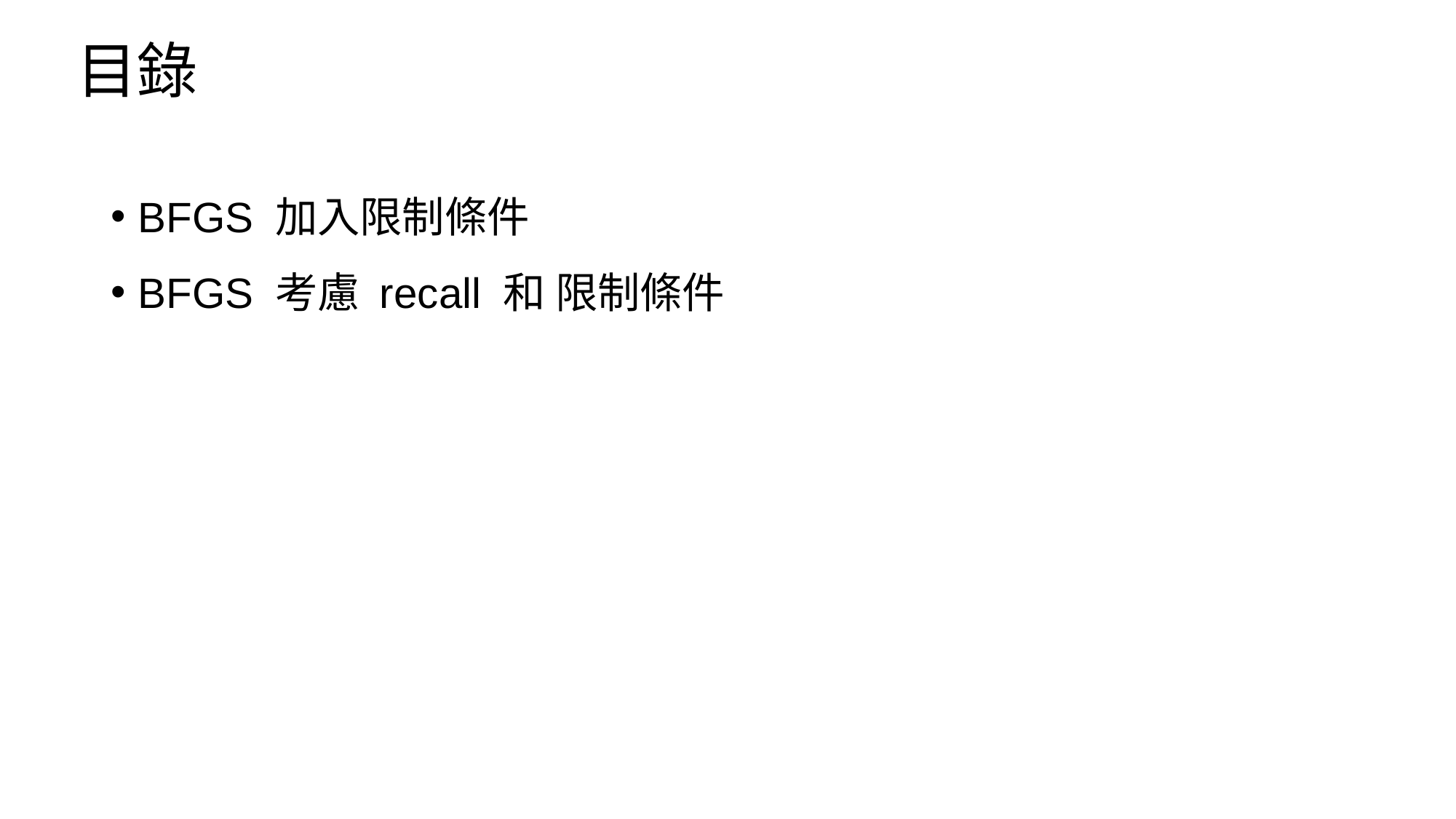

# 目錄
BFGS 加入限制條件
BFGS 考慮 recall 和 限制條件